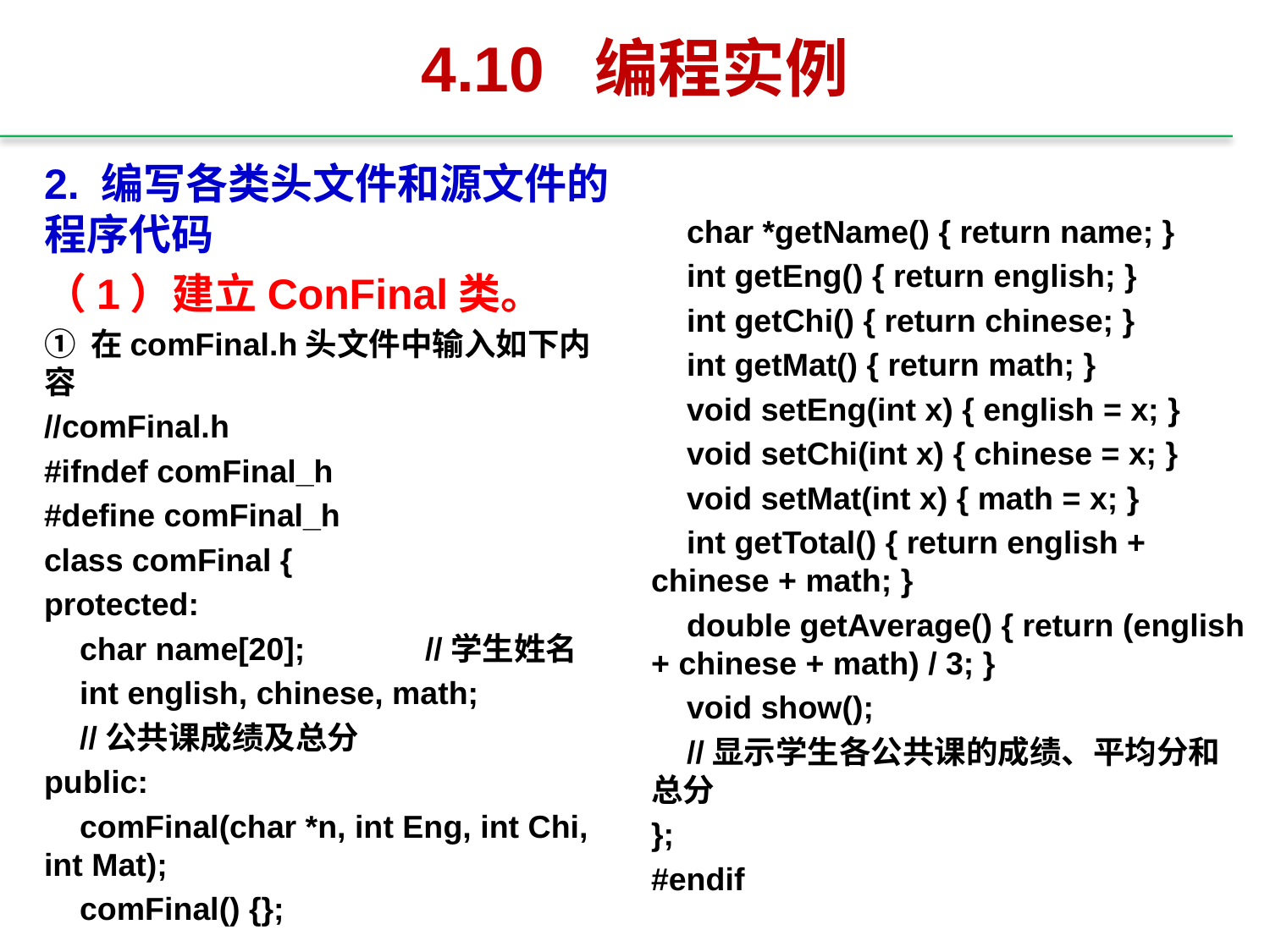

# 4.10  编程实例
2. 编写各类头文件和源文件的程序代码
（1）建立ConFinal类。
① 在comFinal.h头文件中输入如下内容
//comFinal.h
#ifndef comFinal_h
#define comFinal_h
class comFinal {
protected:
    char name[20];	//学生姓名
    int english, chinese, math;
    //公共课成绩及总分
public:
    comFinal(char *n, int Eng, int Chi, int Mat);
    comFinal() {};

    char *getName() { return name; }
    int getEng() { return english; }
    int getChi() { return chinese; }
    int getMat() { return math; }
    void setEng(int x) { english = x; }
    void setChi(int x) { chinese = x; }
    void setMat(int x) { math = x; }
    int getTotal() { return english + chinese + math; }
    double getAverage() { return (english + chinese + math) / 3; }
    void show();
    //显示学生各公共课的成绩、平均分和总分
};
#endif